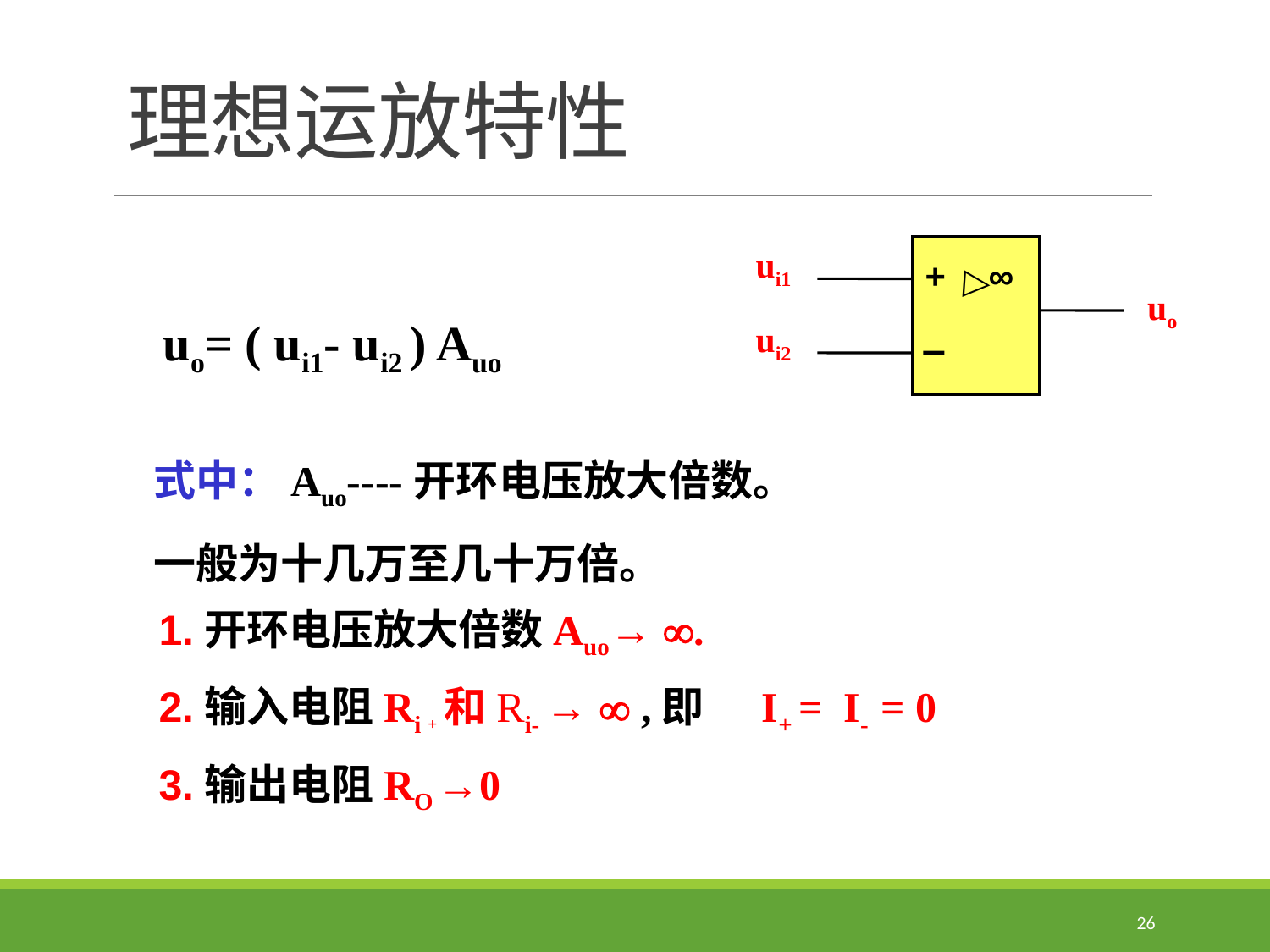

# 理想运放特性
ui1

∞
▽

+

uo
ui2
uo= ( ui1- ui2 ) Auo
式中：Auo----开环电压放大倍数。一般为十几万至几十万倍。
1.开环电压放大倍数Auo→ ∞.
2.输入电阻Ri +和Ri- → ∞ ,即     I+ =  I-  = 0
3.输出电阻RO →0
26